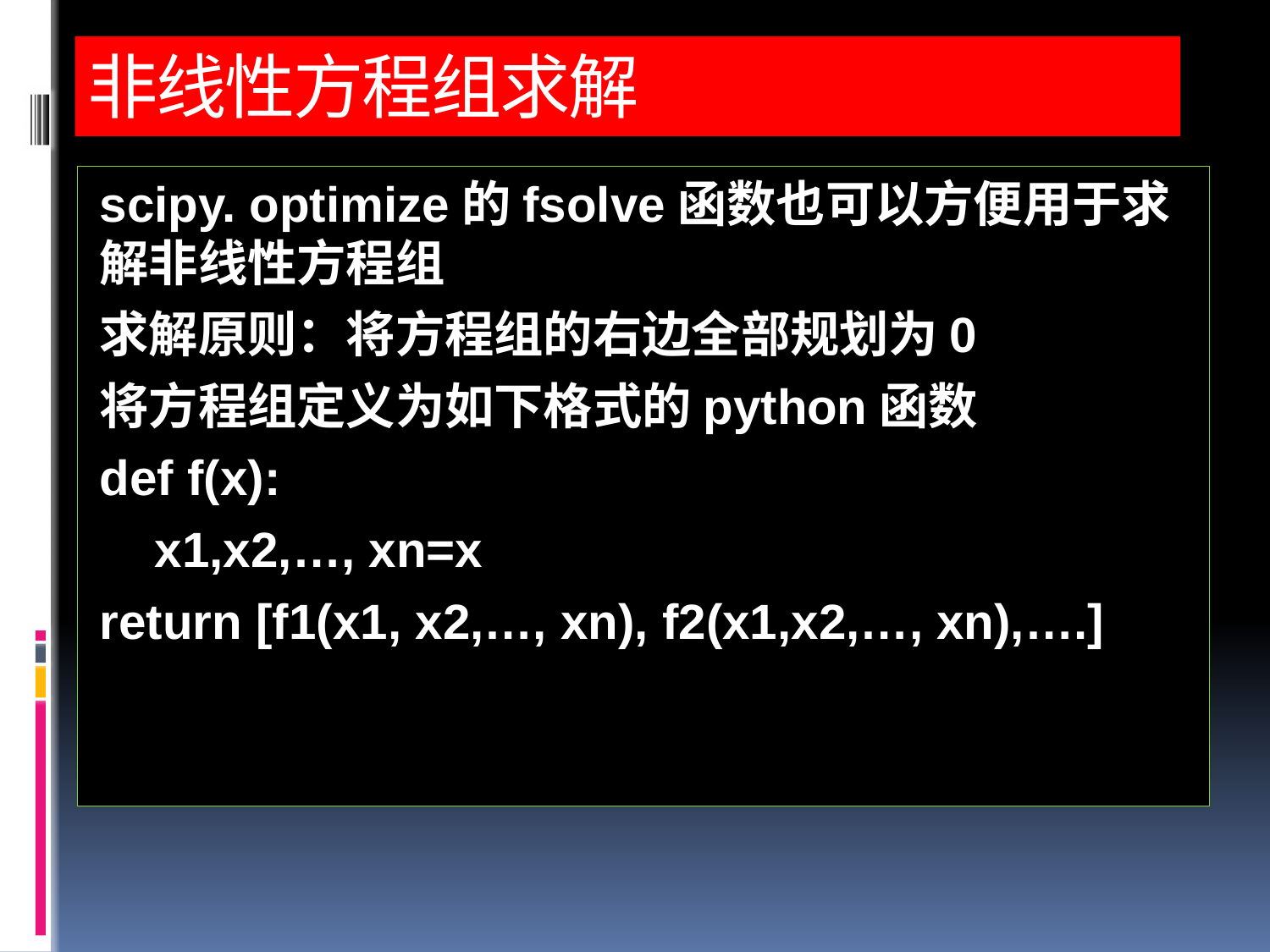

# 非线性方程组求解
scipy. optimize的fsolve函数也可以方便用于求解非线性方程组
求解原则：将方程组的右边全部规划为0
将方程组定义为如下格式的python函数
def f(x):
    x1,x2,…, xn=x
return [f1(x1, x2,…, xn), f2(x1,x2,…, xn),….]